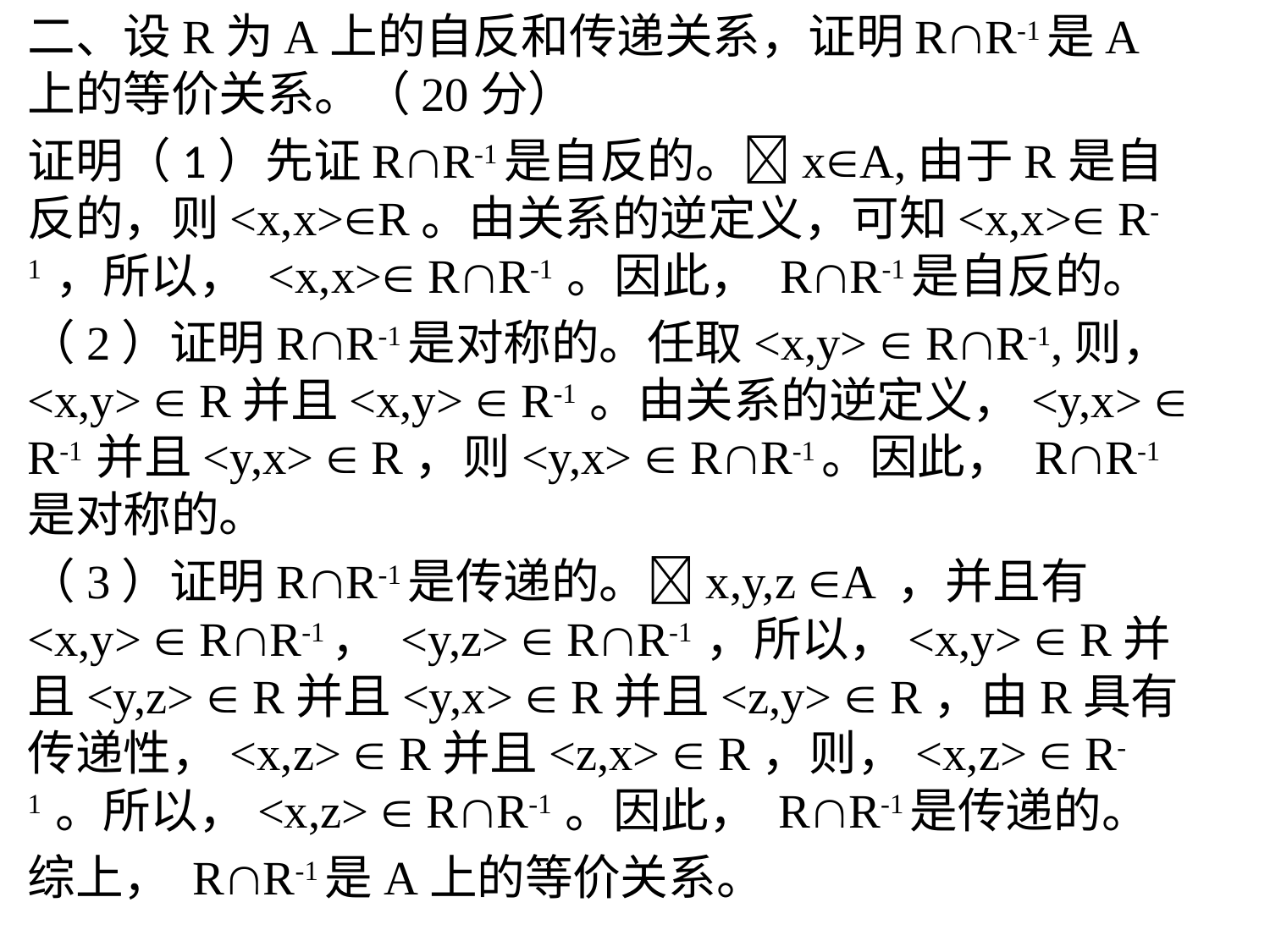

二、设R为A上的自反和传递关系，证明R∩R-1是A上的等价关系。（20分）
证明（1）先证R∩R-1是自反的。∀x∈A,由于R是自反的，则<x,x>∈R。由关系的逆定义，可知<x,x>∈ R-1 ，所以， <x,x>∈ R∩R-1 。因此， R∩R-1是自反的。
（2）证明R∩R-1是对称的。任取<x,y> ∈ R∩R-1,则， <x,y> ∈ R并且<x,y> ∈ R-1 。由关系的逆定义，<y,x> ∈ R-1 并且<y,x> ∈ R，则<y,x> ∈ R∩R-1。因此， R∩R-1是对称的。
（3）证明R∩R-1是传递的。∀x,y,z ∈A ，并且有<x,y> ∈ R∩R-1， <y,z> ∈ R∩R-1 ，所以，<x,y> ∈ R并且<y,z> ∈ R并且<y,x> ∈ R并且<z,y> ∈ R，由R具有传递性，<x,z> ∈ R并且<z,x> ∈ R，则，<x,z> ∈ R-1 。所以，<x,z> ∈ R∩R-1 。因此， R∩R-1是传递的。
综上， R∩R-1是A上的等价关系。